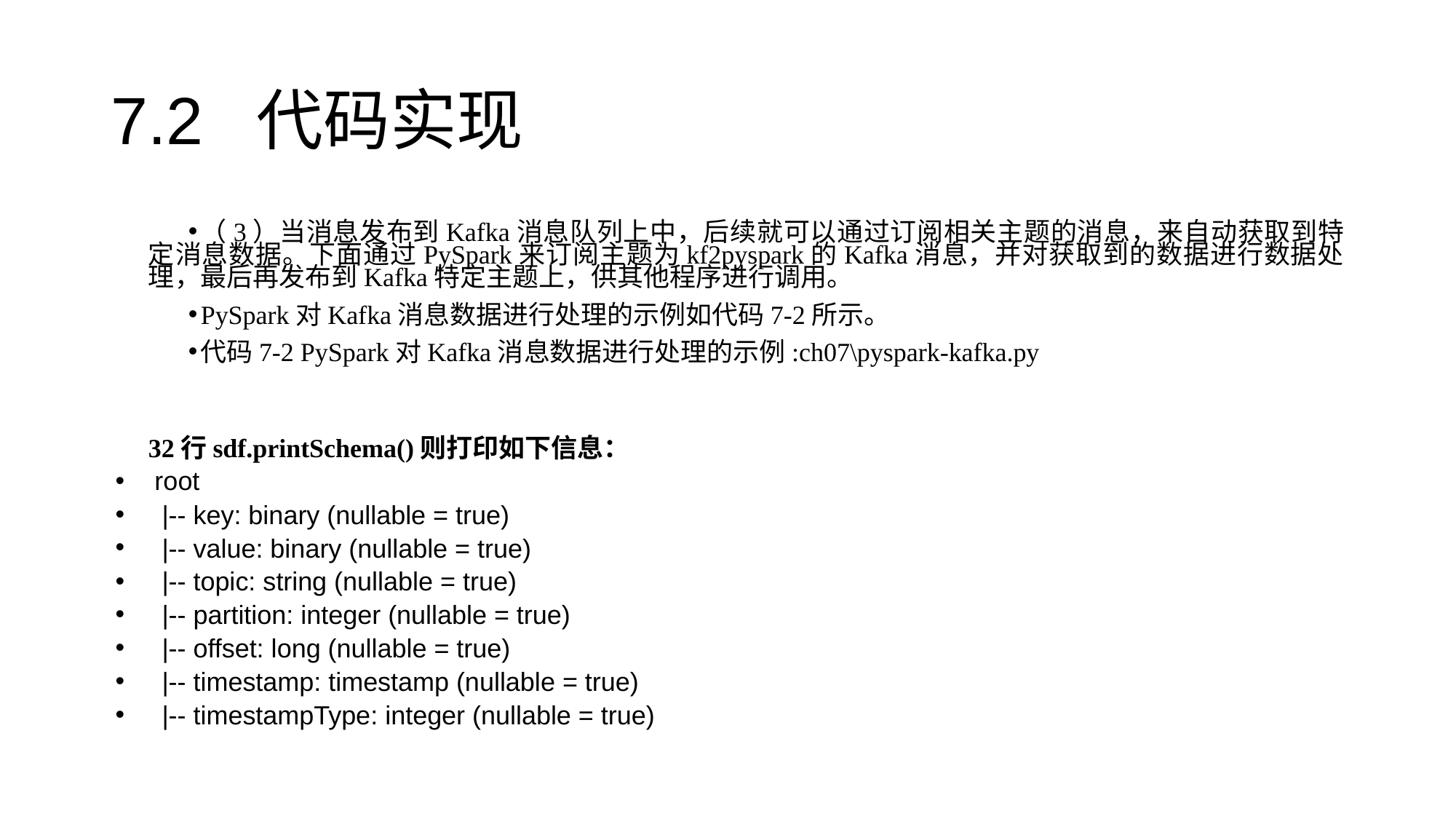

# 7.2  代码实现
（3）当消息发布到Kafka消息队列上中，后续就可以通过订阅相关主题的消息，来自动获取到特定消息数据。下面通过PySpark来订阅主题为kf2pyspark的Kafka消息，并对获取到的数据进行数据处理，最后再发布到Kafka特定主题上，供其他程序进行调用。
PySpark对Kafka消息数据进行处理的示例如代码7-2所示。
代码7-2 PySpark对Kafka消息数据进行处理的示例:ch07\pyspark-kafka.py

32行sdf.printSchema()则打印如下信息：
root
 |-- key: binary (nullable = true)
 |-- value: binary (nullable = true)
 |-- topic: string (nullable = true)
 |-- partition: integer (nullable = true)
 |-- offset: long (nullable = true)
 |-- timestamp: timestamp (nullable = true)
 |-- timestampType: integer (nullable = true)